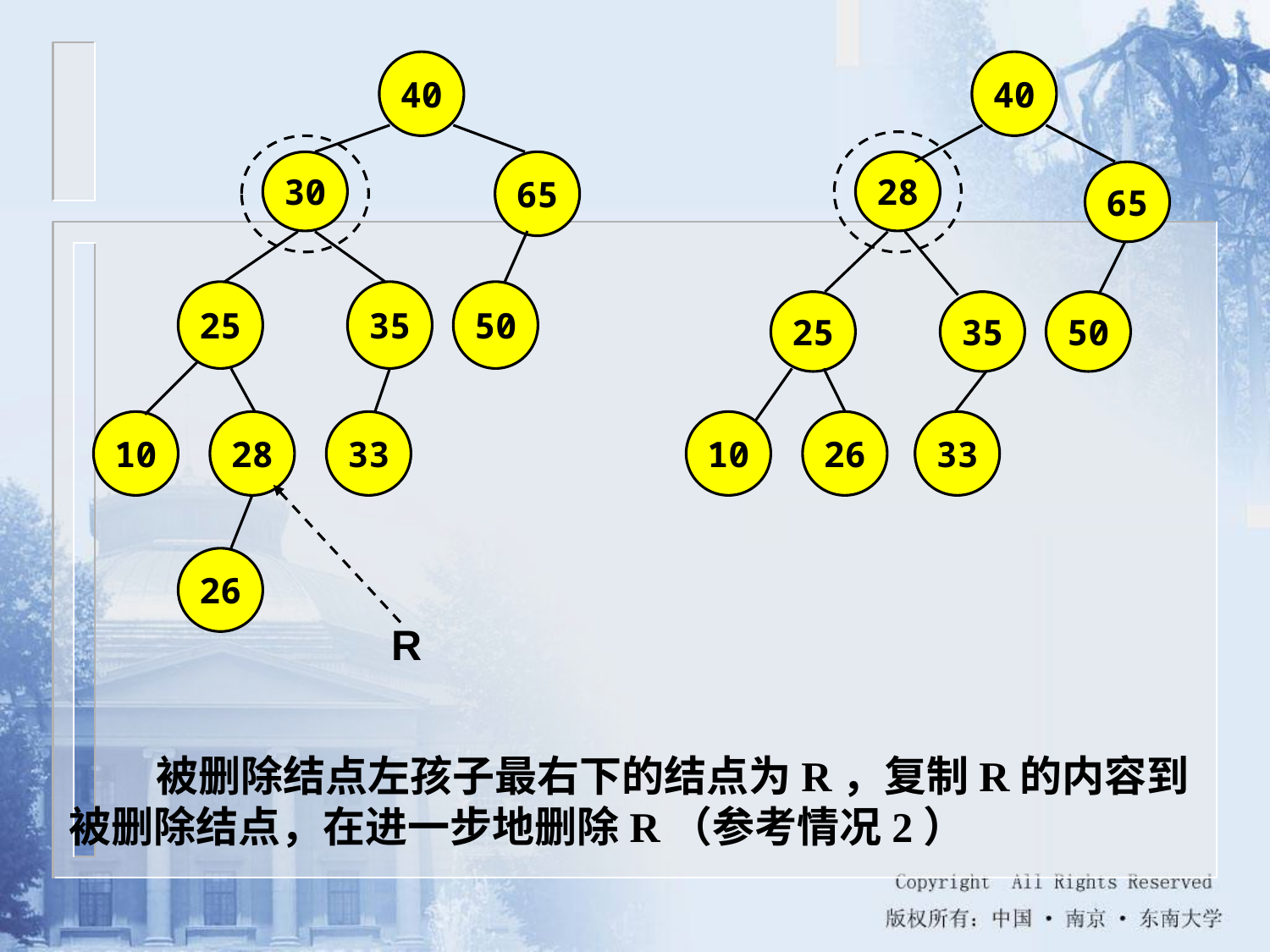

40
40

30
65
28
65

25
35
50
25
35
50

10
28
33
10
26
33

26

R
被删除结点左孩子最右下的结点为R，复制R的内容到被删除结点，在进一步地删除R（参考情况2）